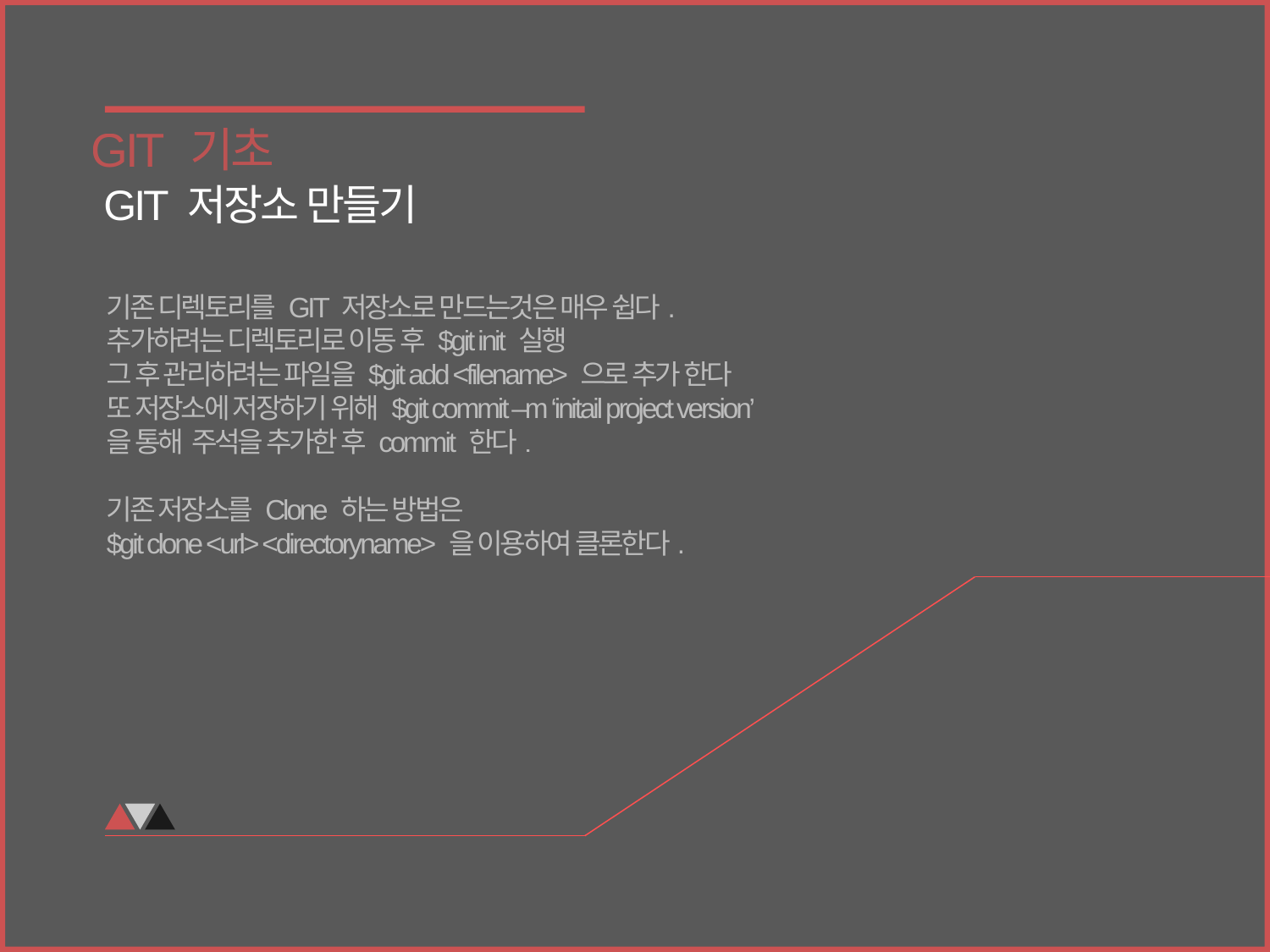

GIT 기초
GIT 저장소 만들기
기존 디렉토리를 GIT 저장소로 만드는것은 매우 쉽다.
추가하려는 디렉토리로 이동 후 $git init 실행
그 후 관리하려는 파일을 $git add <filename> 으로 추가 한다
또 저장소에 저장하기 위해 $git commit –m ‘initail project version’
을 통해  주석을 추가한 후 commit 한다.

기존 저장소를 Clone 하는 방법은
$git clone <url> <directoryname> 을 이용하여 클론한다.